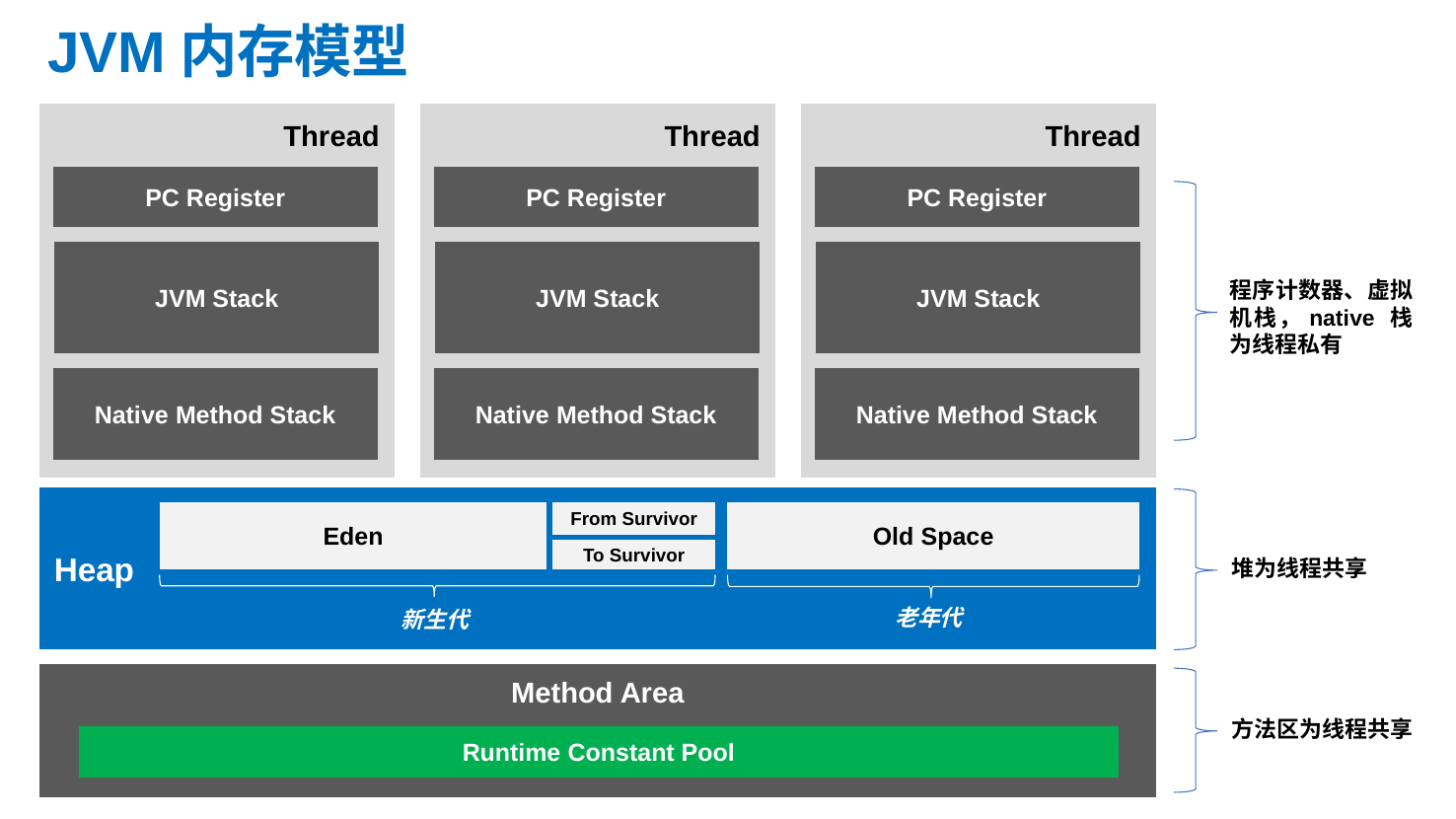

# JVM内存模型
Thread

Thread

Thread

PC Register
PC Register
PC Register

JVM Stack
JVM Stack
JVM Stack
程序计数器、虚拟机栈，native 栈为线程私有
Native Method Stack
Native Method Stack
Native Method Stack
Heap

Eden
From Survivor
To Survivor
新生代

Old Space
老年代
堆为线程共享
Method Area

方法区为线程共享
Runtime Constant Pool